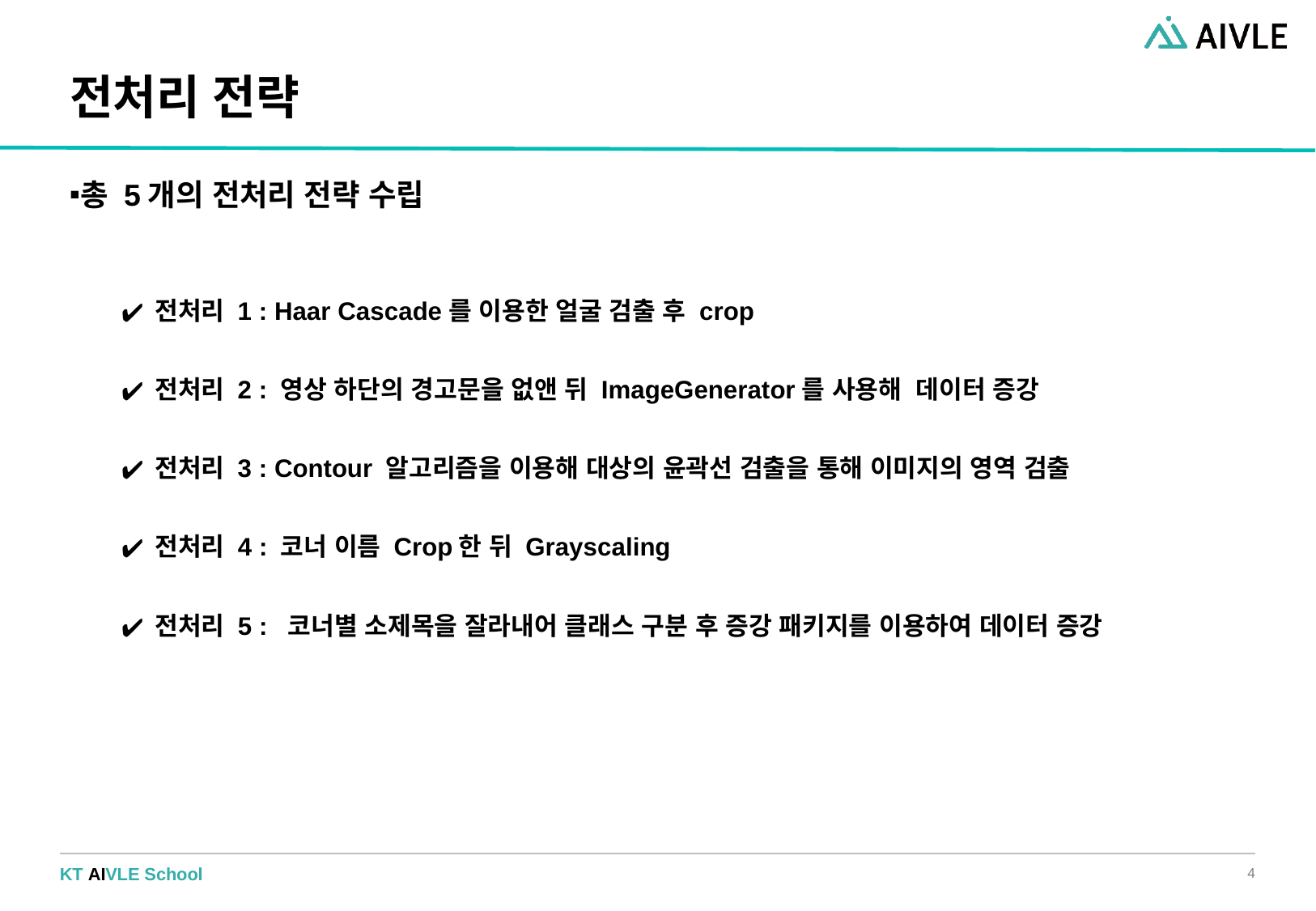

# 전처리 전략
총 5개의 전처리 전략 수립
전처리 1 : Haar Cascade를 이용한 얼굴 검출 후 crop
전처리 2 : 영상 하단의 경고문을 없앤 뒤 ImageGenerator를 사용해  데이터 증강
전처리 3 : Contour 알고리즘을 이용해 대상의 윤곽선 검출을 통해 이미지의 영역 검출
전처리 4 : 코너 이름 Crop한 뒤 Grayscaling
전처리 5 :  코너별 소제목을 잘라내어 클래스 구분 후 증강 패키지를 이용하여 데이터 증강